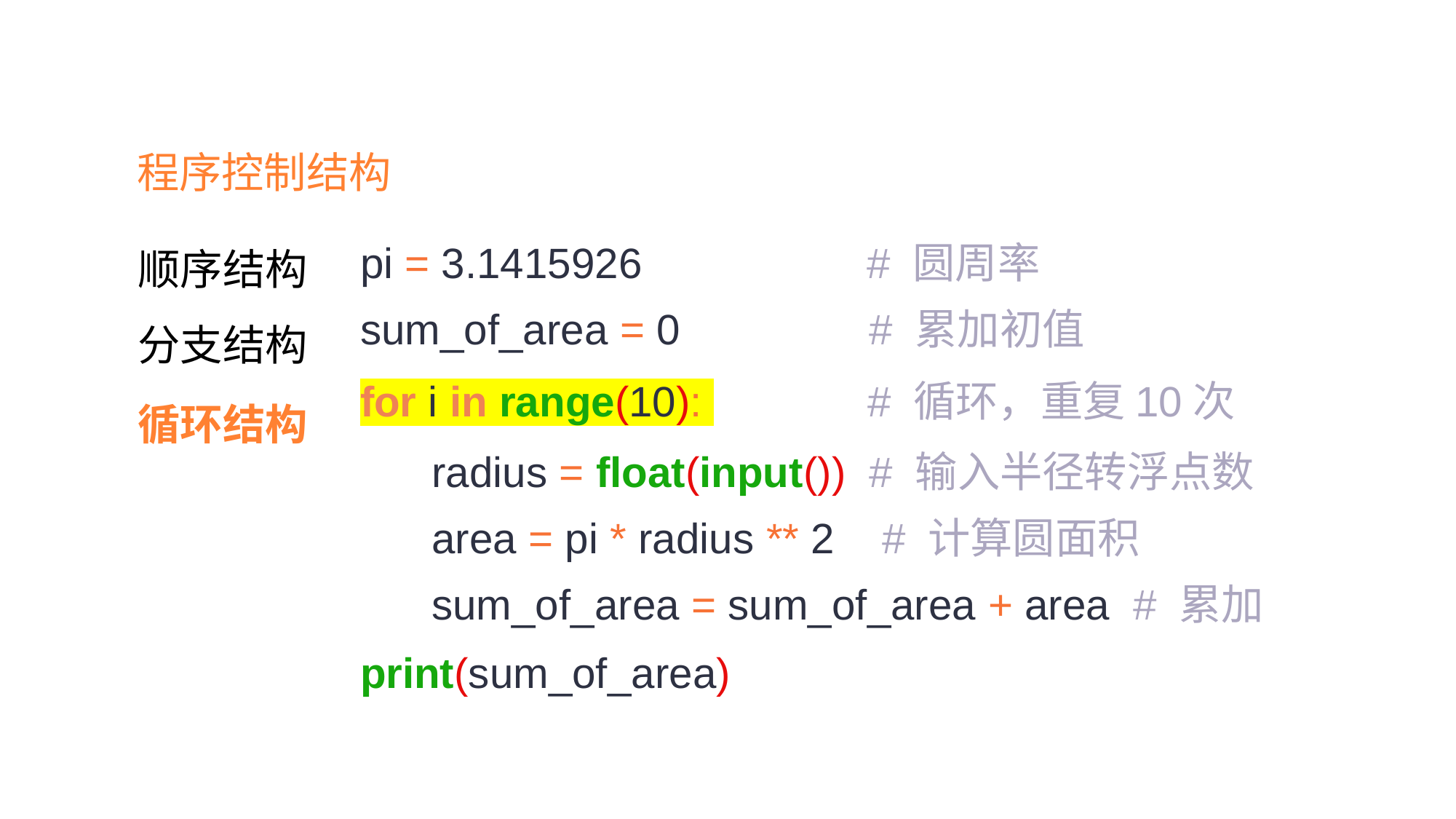

程序控制结构
顺序结构
pi = 3.1415926                   # 圆周率
sum_of_area = 0                # 累加初值
分支结构
for i in range(10):              # 循环，重复10次
循环结构
radius = float(input())  # 输入半径转浮点数
area = pi * radius ** 2    # 计算圆面积
sum_of_area = sum_of_area + area  # 累加
print(sum_of_area)